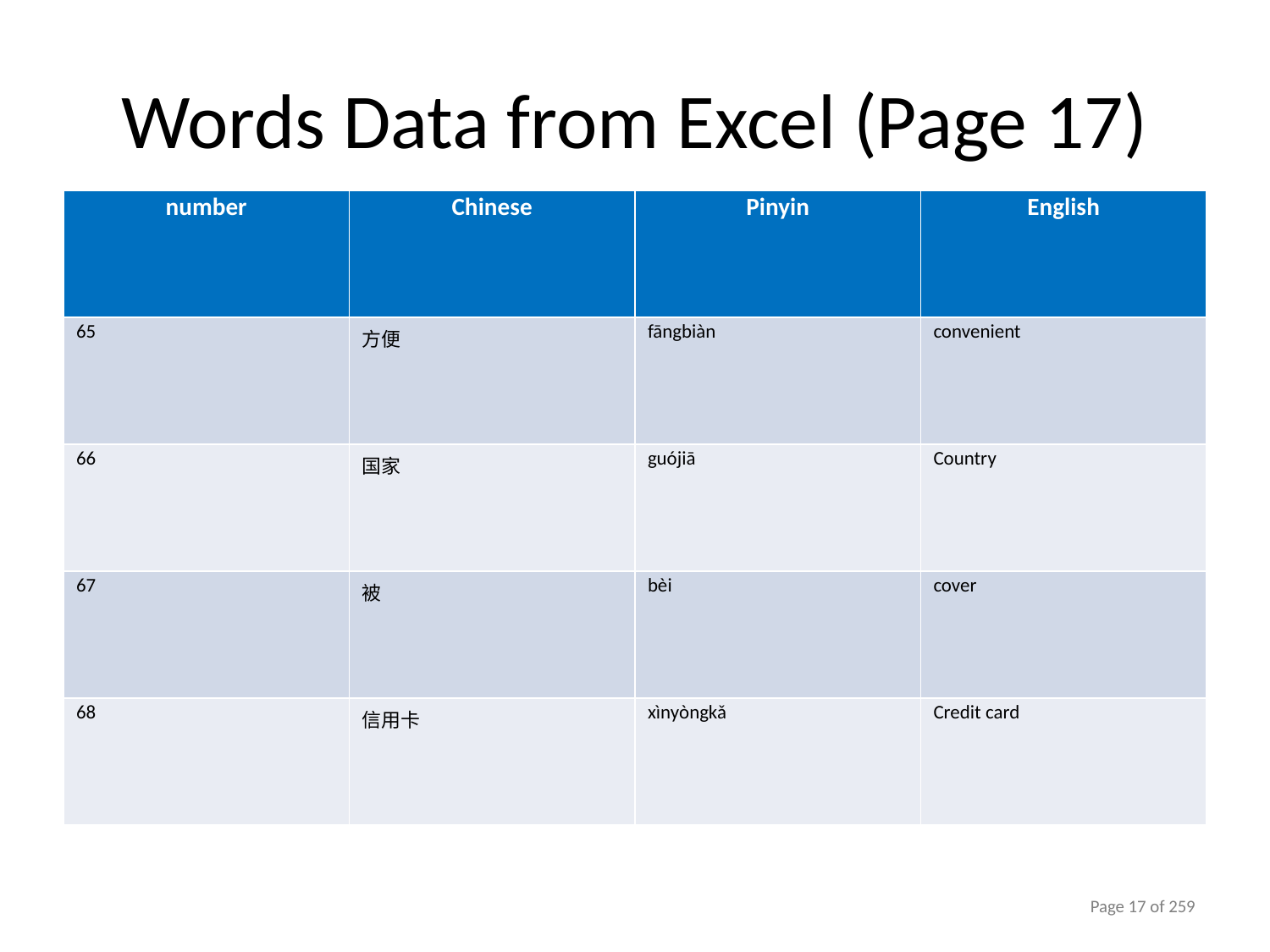

# Words Data from Excel (Page 17)
| number | Chinese | Pinyin | English |
| --- | --- | --- | --- |
| 65 | 方便 | fāngbiàn | convenient |
| 66 | 国家 | guójiā | Country |
| 67 | 被 | bèi | cover |
| 68 | 信用卡 | xìnyòngkǎ | Credit card |

Page 17 of 259